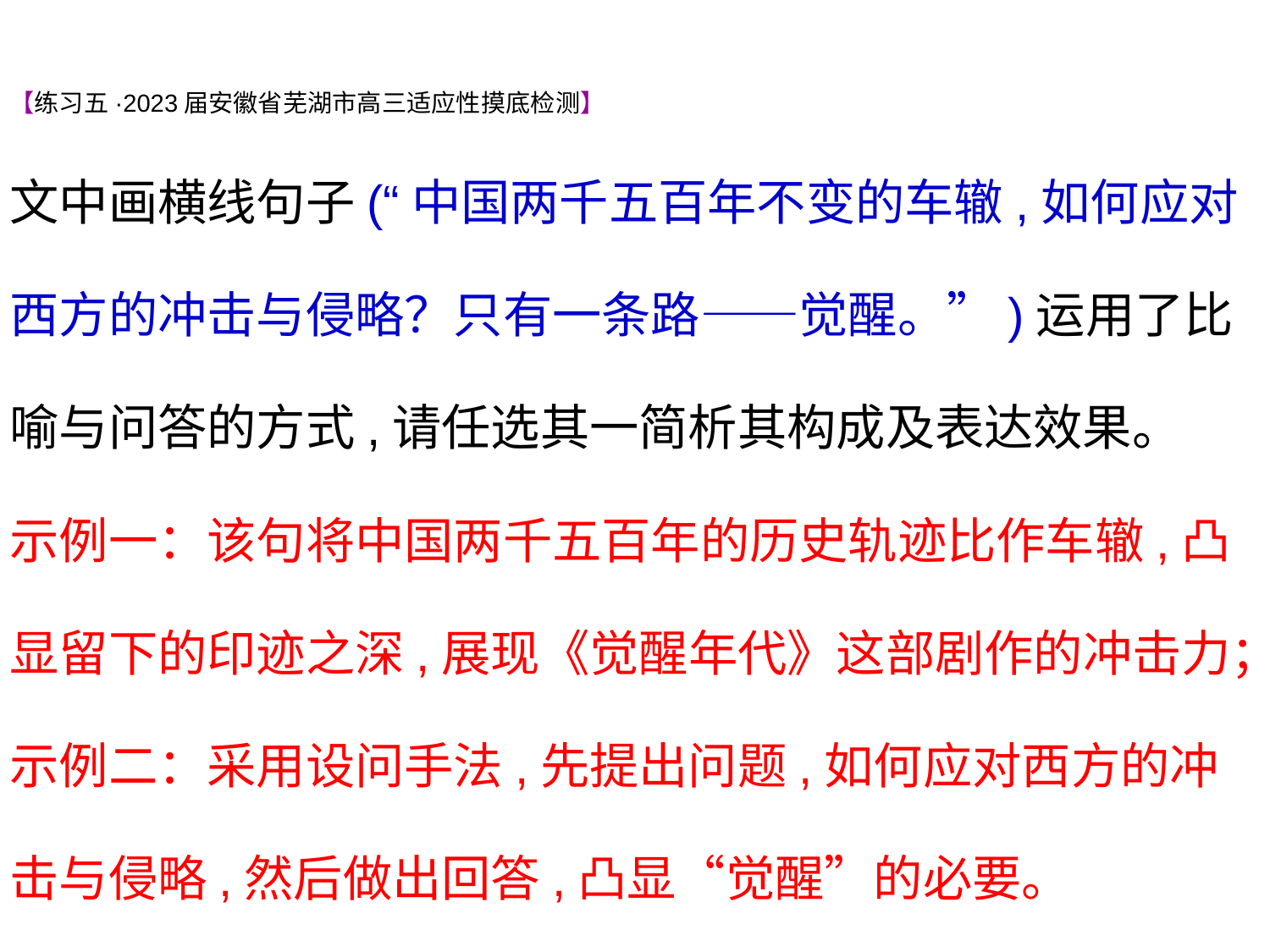

【练习五·2023届安徽省芜湖市高三适应性摸底检测】
文中画横线句子(“中国两千五百年不变的车辙,如何应对西方的冲击与侵略？只有一条路——觉醒。”)运用了比喻与问答的方式,请任选其一简析其构成及表达效果。
示例一：该句将中国两千五百年的历史轨迹比作车辙,凸显留下的印迹之深,展现《觉醒年代》这部剧作的冲击力；
示例二：采用设问手法,先提出问题,如何应对西方的冲击与侵略,然后做出回答,凸显“觉醒”的必要。